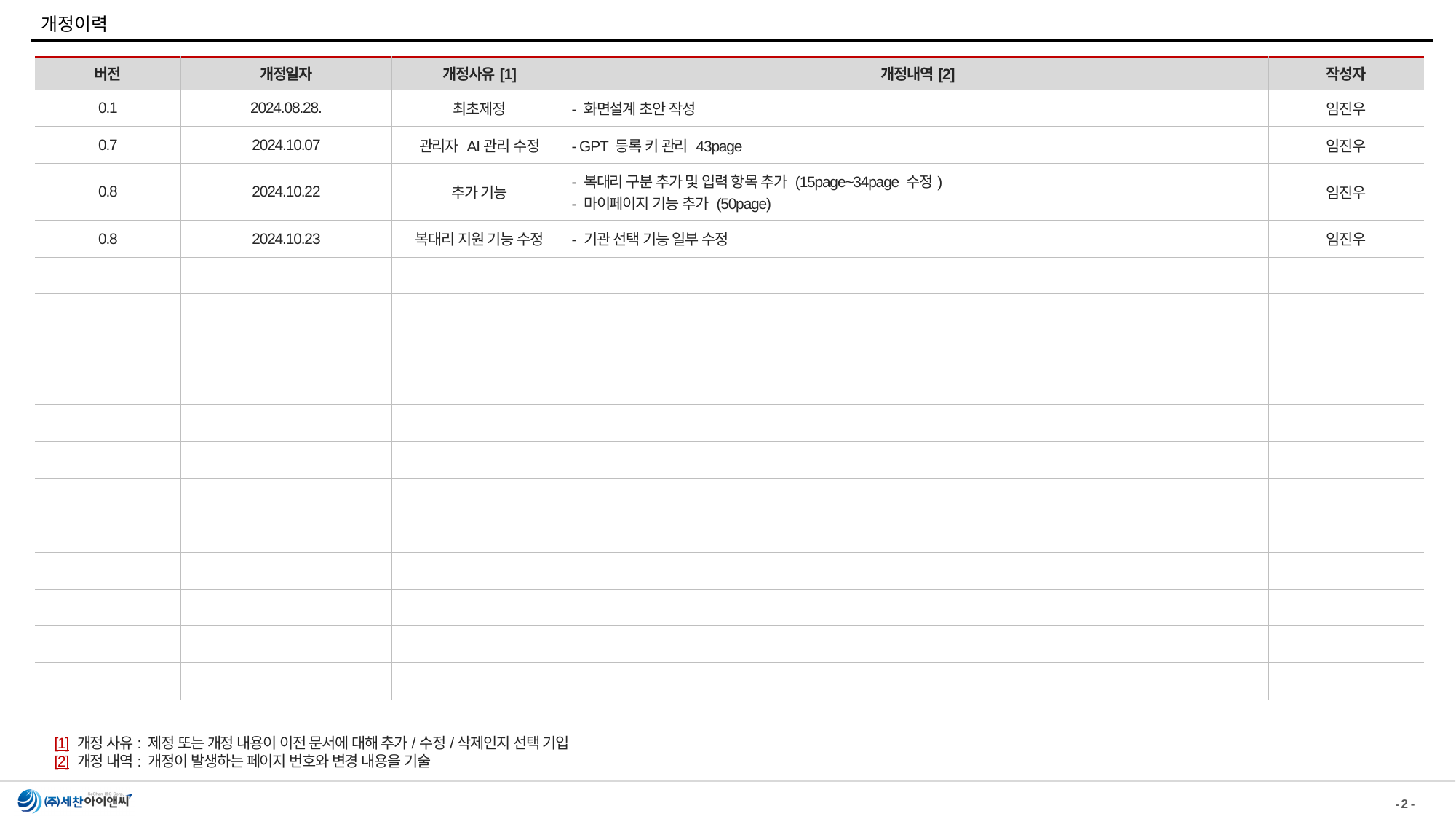

# 개정이력
| 버전 | 개정일자 | 개정사유[1] | 개정내역[2] | 작성자 |
| --- | --- | --- | --- | --- |
| 0.1 | 2024.08.28. | 최초제정 | - 화면설계 초안 작성 | 임진우 |
| 0.7 | 2024.10.07 | 관리자 AI관리 수정 | - GPT 등록 키 관리 43page | 임진우 |
| 0.8 | 2024.10.22 | 추가 기능 | - 복대리 구분 추가 및 입력 항목 추가 (15page~34page 수정) - 마이페이지 기능 추가 (50page) | 임진우 |
| 0.8 | 2024.10.23 | 복대리 지원 기능 수정 | - 기관 선택 기능 일부 수정 | 임진우 |
|  |  |  |  |  |
|  |  |  |  |  |
|  |  |  |  |  |
|  |  |  |  |  |
|  |  |  |  |  |
|  |  |  |  |  |
|  |  |  |  |  |
|  |  |  |  |  |
|  |  |  |  |  |
|  |  |  |  |  |
|  |  |  |  |  |
|  |  |  |  |  |
[1] 개정 사유: 제정 또는 개정 내용이 이전 문서에 대해 추가/수정/삭제인지 선택 기입
[2] 개정 내역: 개정이 발생하는 페이지 번호와 변경 내용을 기술